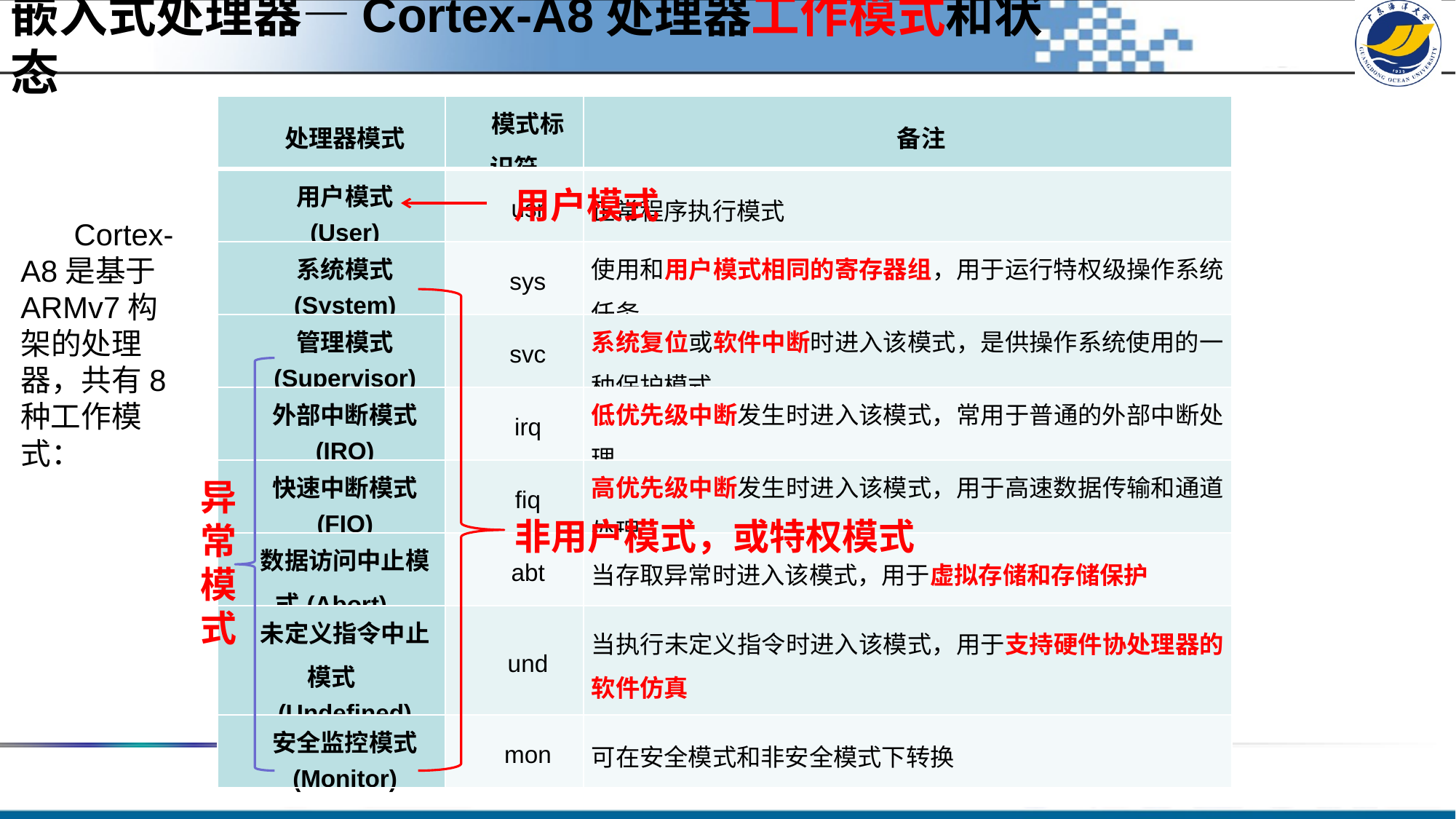

嵌入式处理器—Cortex-A8处理器工作模式和状态
| 处理器模式 | 模式标识符 | 备注 |
| --- | --- | --- |
| 用户模式 (User) | usr | 正常程序执行模式 |
| 系统模式 (System) | sys | 使用和用户模式相同的寄存器组，用于运行特权级操作系统任务 |
| 管理模式 (Supervisor) | svc | 系统复位或软件中断时进入该模式，是供操作系统使用的一种保护模式 |
| 外部中断模式 (IRQ) | irq | 低优先级中断发生时进入该模式，常用于普通的外部中断处理 |
| 快速中断模式 (FIQ) | fiq | 高优先级中断发生时进入该模式，用于高速数据传输和通道处理 |
| 数据访问中止模式(Abort) | abt | 当存取异常时进入该模式，用于虚拟存储和存储保护 |
| 未定义指令中止模式 (Undefined) | und | 当执行未定义指令时进入该模式，用于支持硬件协处理器的软件仿真 |
| 安全监控模式 (Monitor) | mon | 可在安全模式和非安全模式下转换 |
用户模式
Cortex-A8是基于ARMv7构架的处理器，共有8种工作模式：

非用户模式，或特权模式

异常模式
85